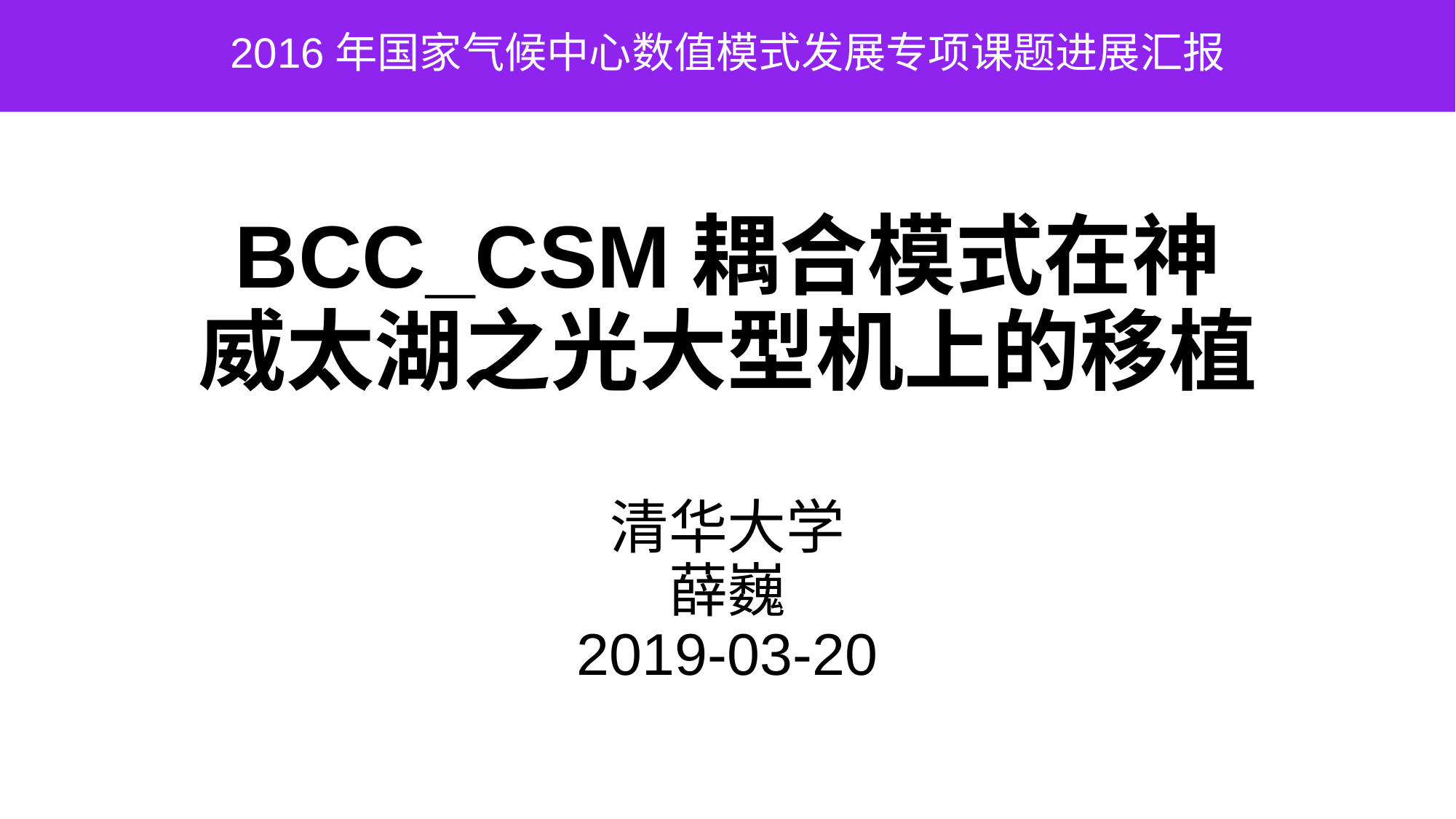

2016年国家气候中心数值模式发展专项课题进展汇报
# BCC_CSM耦合模式在神威太湖之光大型机上的移植 清华大学 薛巍 2019-03-20